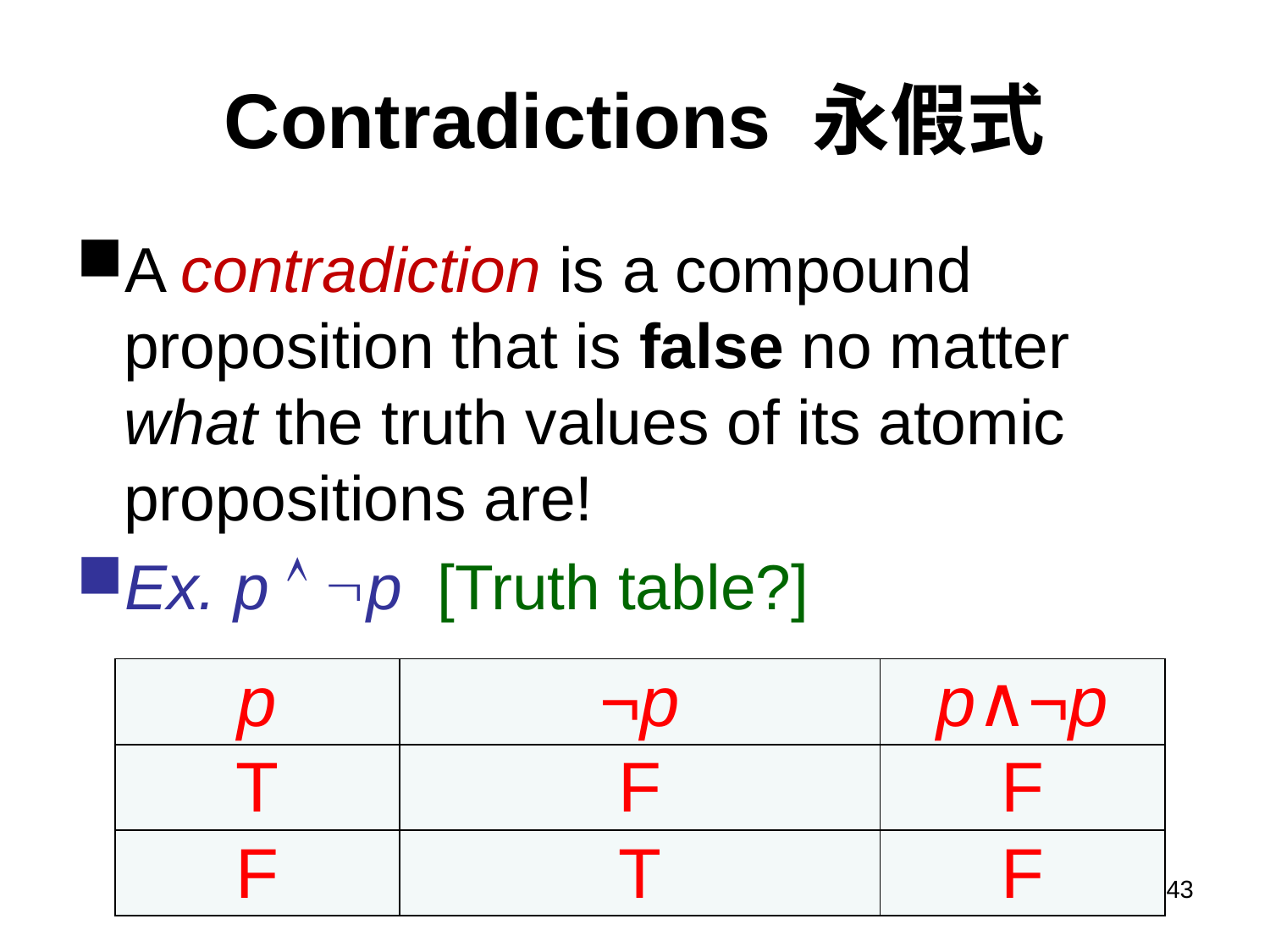

Topic #1.1 – Propositional Logic: Equivalences
# Contradictions 永假式
A contradiction is a compound proposition that is false no matter what the truth values of its atomic propositions are!
Ex. p ∧ ¬p  [Truth table?]
| p | ¬p | p∧¬p |
| --- | --- | --- |
| T | F | F |
| F | T | F |
43